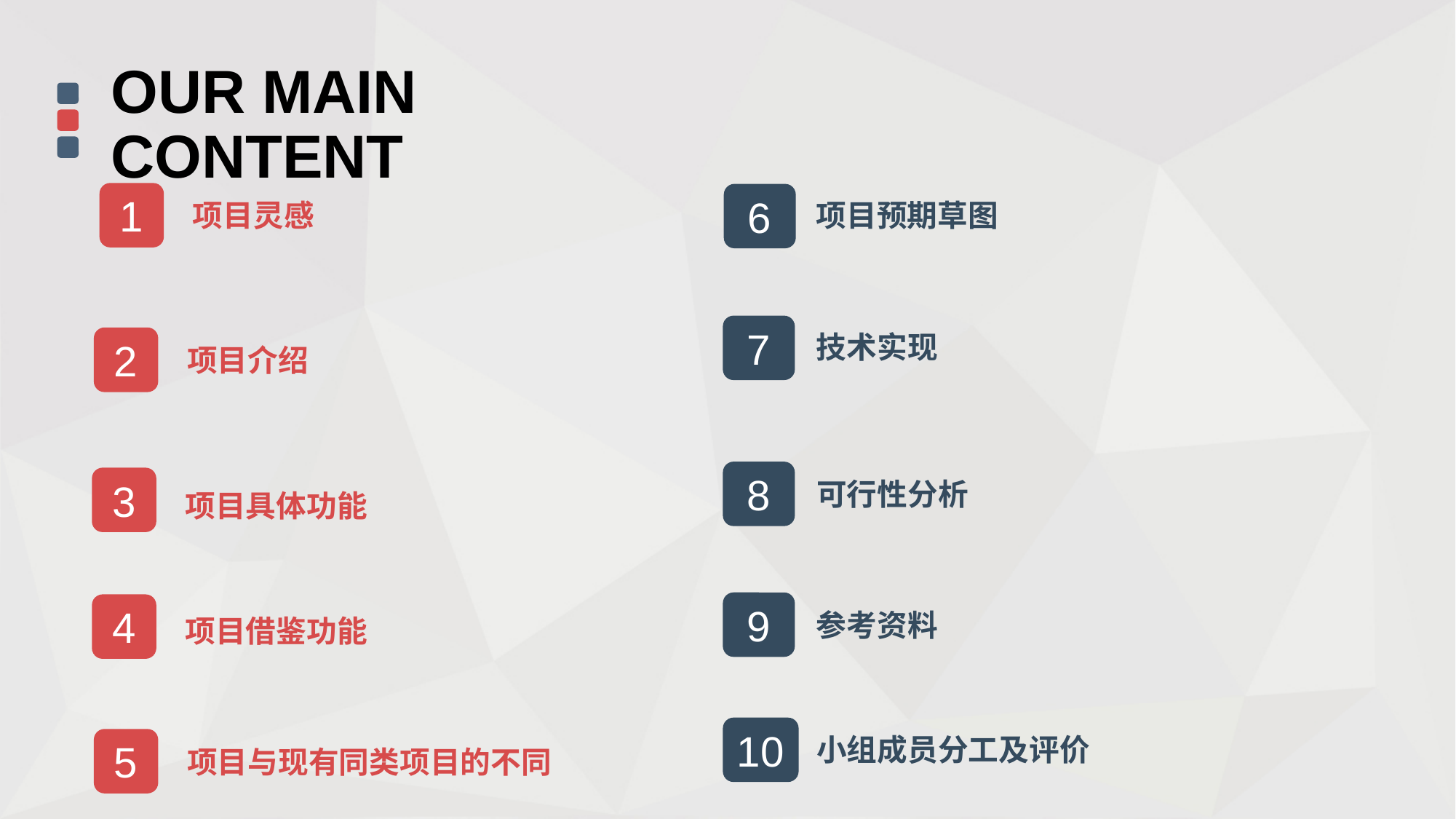

OUR MAIN CONTENT
1
6
项目灵感
项目预期草图
7
技术实现
2
项目介绍
8
3
可行性分析
项目具体功能
9
4
参考资料
项目借鉴功能
10
小组成员分工及评价
5
项目与现有同类项目的不同